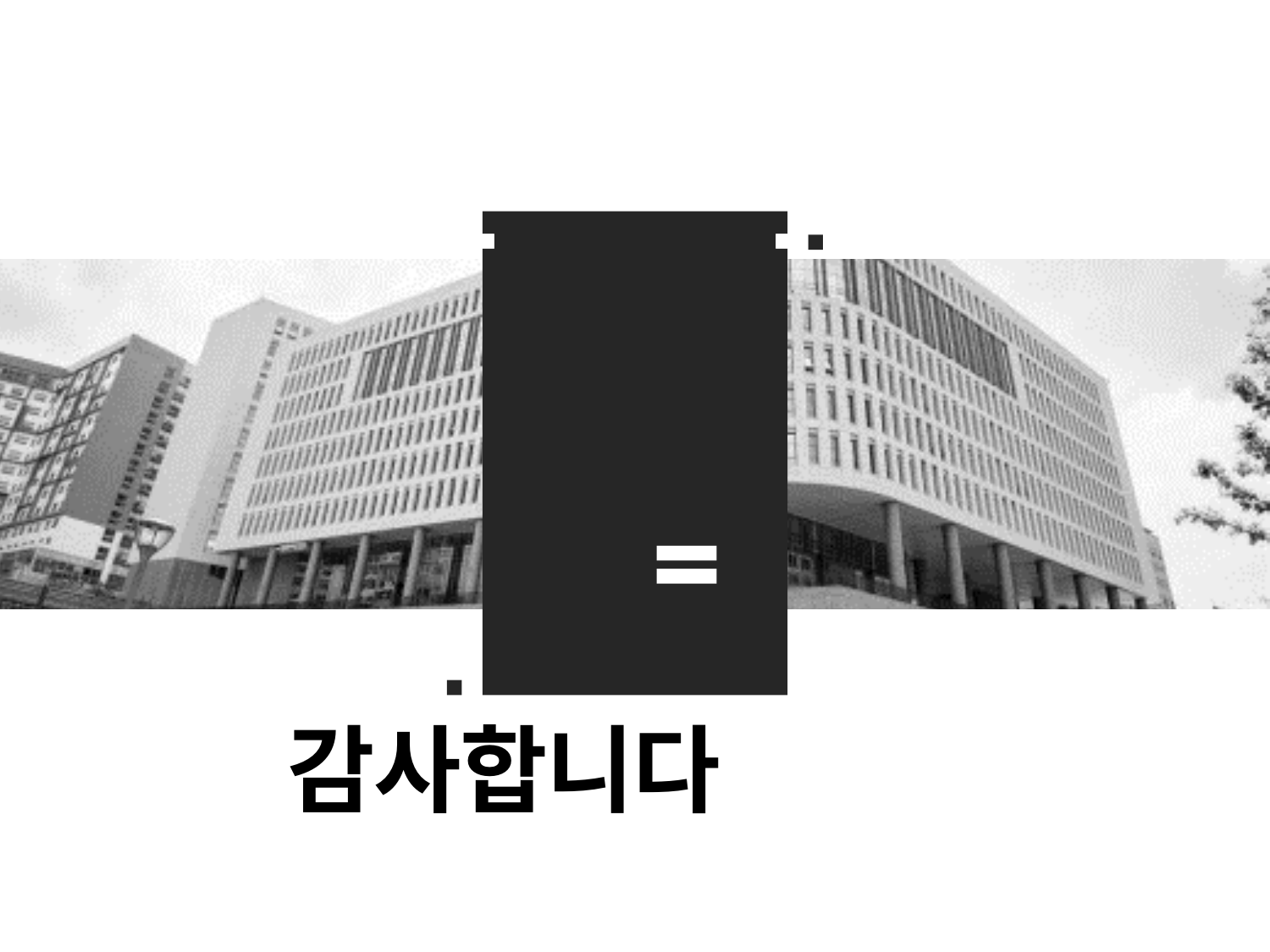

D

ATA STRUCTURE
염’S TEAM Project
감사합니다